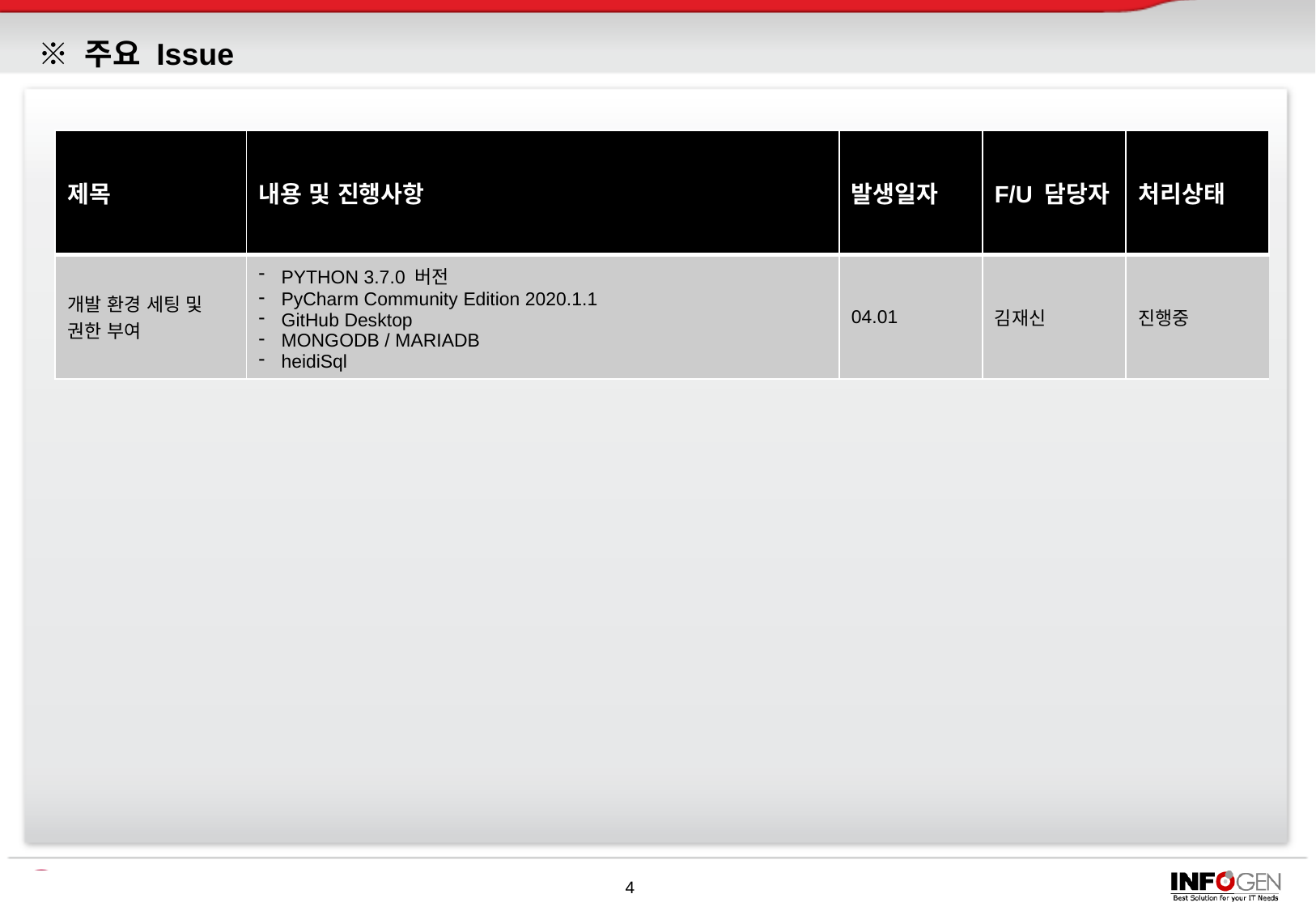

# ※ 주요 Issue
| 제목 | 내용 및 진행사항 | 발생일자 | F/U 담당자 | 처리상태 |
| --- | --- | --- | --- | --- |
| 개발 환경 세팅 및 권한 부여 | PYTHON 3.7.0 버전 PyCharm Community Edition 2020.1.1 GitHub Desktop MONGODB / MARIADB heidiSql | 04.01 | 김재신 | 진행중 |